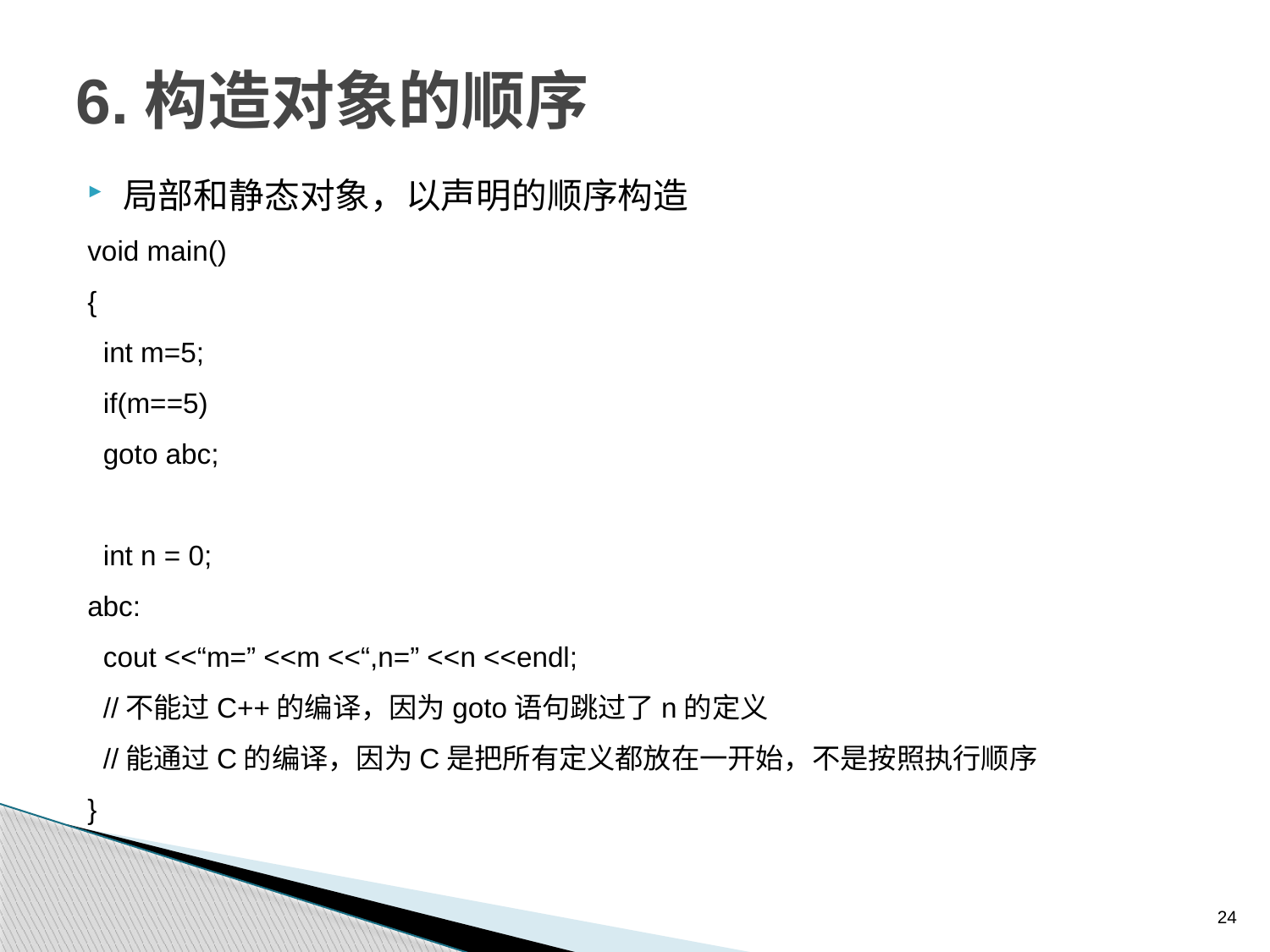

# 6.构造对象的顺序
局部和静态对象，以声明的顺序构造
void main()
{
  int m=5;
  if(m==5)
  goto abc;

  int n = 0;
abc:
  cout <<“m=” <<m <<“,n=” <<n <<endl;
  //不能过C++的编译，因为goto语句跳过了n的定义
  //能通过C的编译，因为C是把所有定义都放在一开始，不是按照执行顺序
}

24